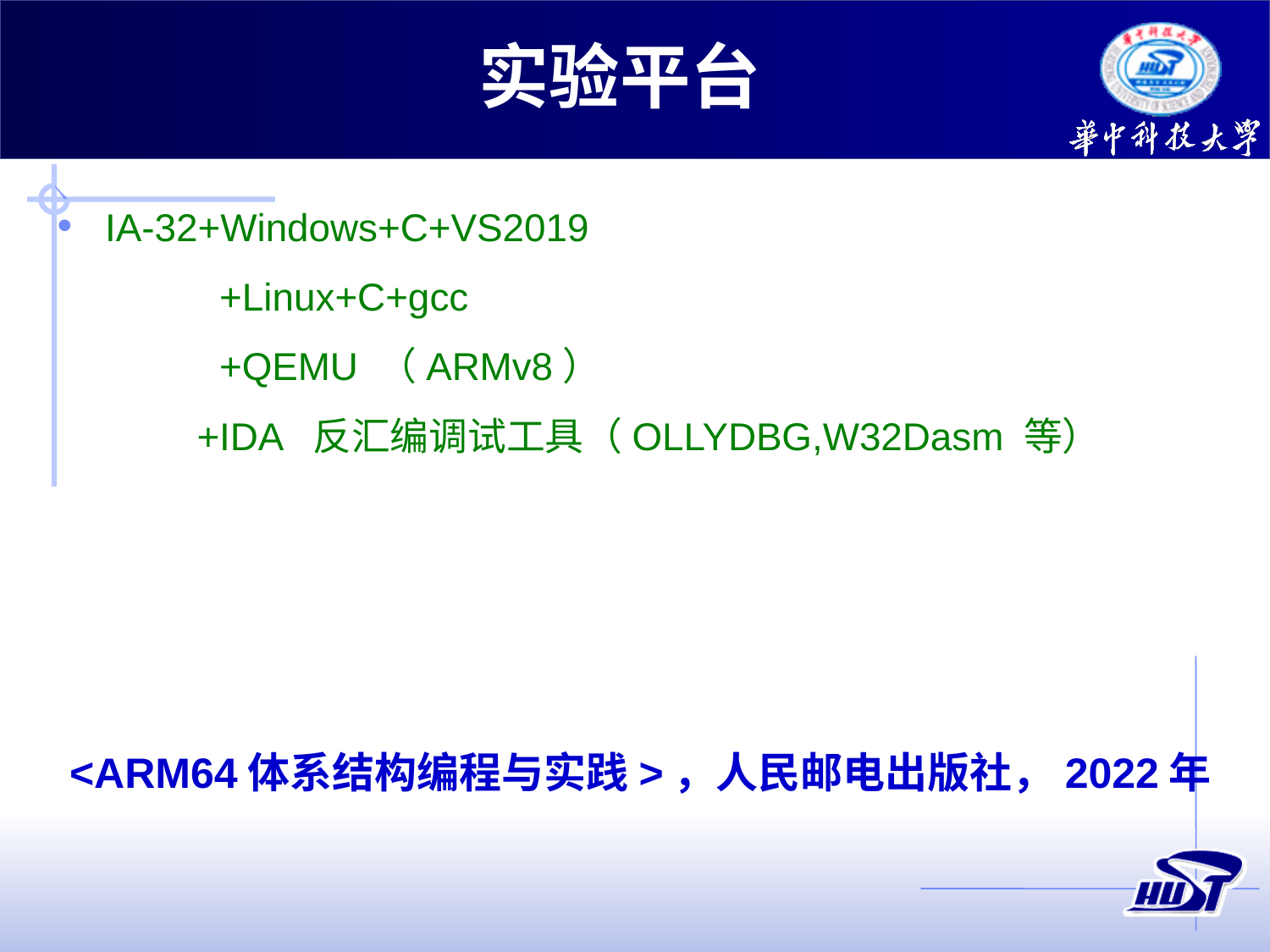

实验平台
IA-32+Windows+C+VS2019
               +Linux+C+gcc
               +QEMU （ARMv8）
               +IDA  反汇编调试工具（OLLYDBG,W32Dasm 等）

<ARM64体系结构编程与实践>，人民邮电出版社，2022年